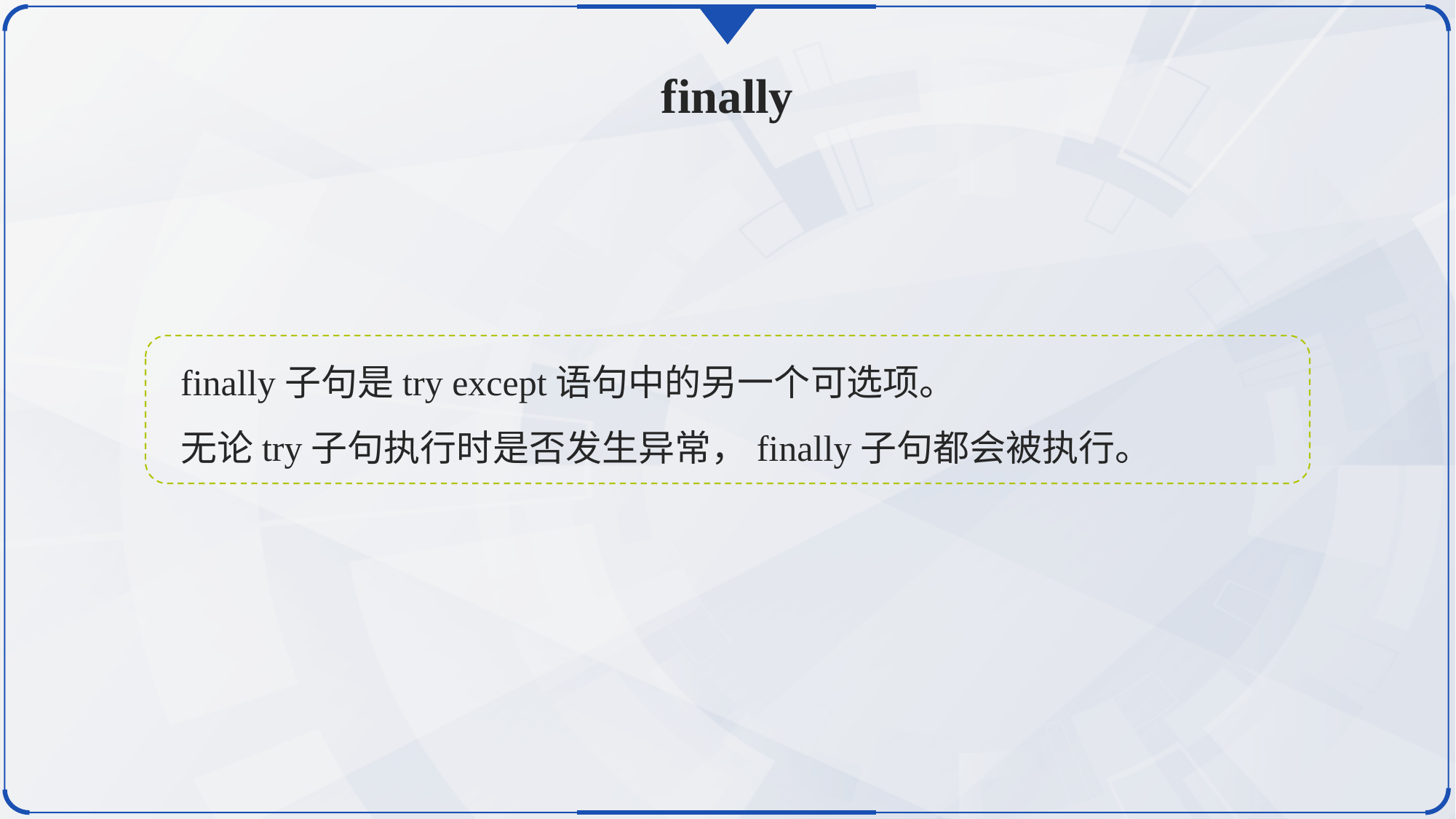

finally
finally子句是try except语句中的另一个可选项。
无论try子句执行时是否发生异常，finally子句都会被执行。